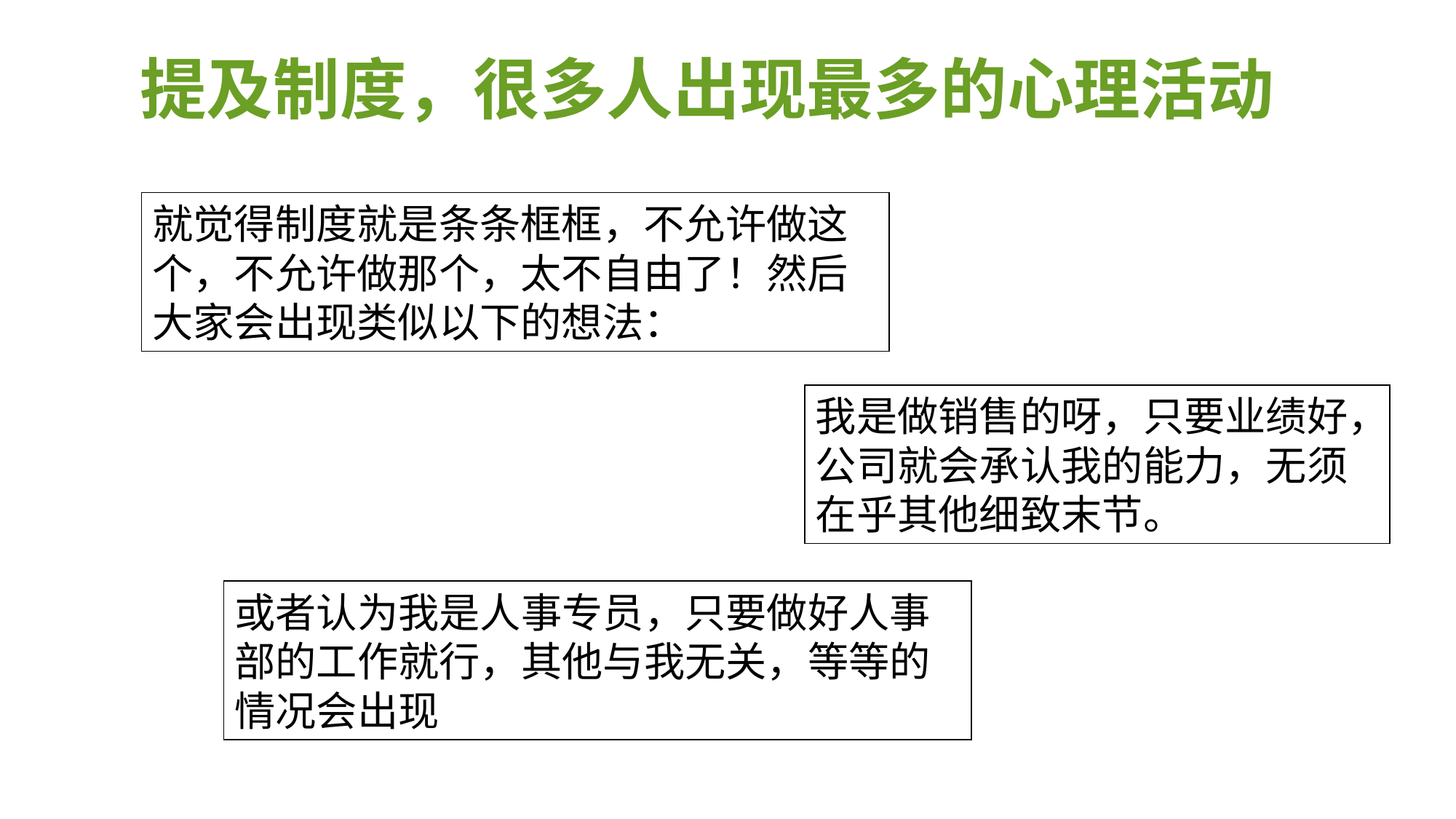

提及制度，很多人出现最多的心理活动
就觉得制度就是条条框框，不允许做这个，不允许做那个，太不自由了！然后大家会出现类似以下的想法：
我是做销售的呀，只要业绩好，公司就会承认我的能力，无须在乎其他细致末节。
或者认为我是人事专员，只要做好人事部的工作就行，其他与我无关，等等的情况会出现